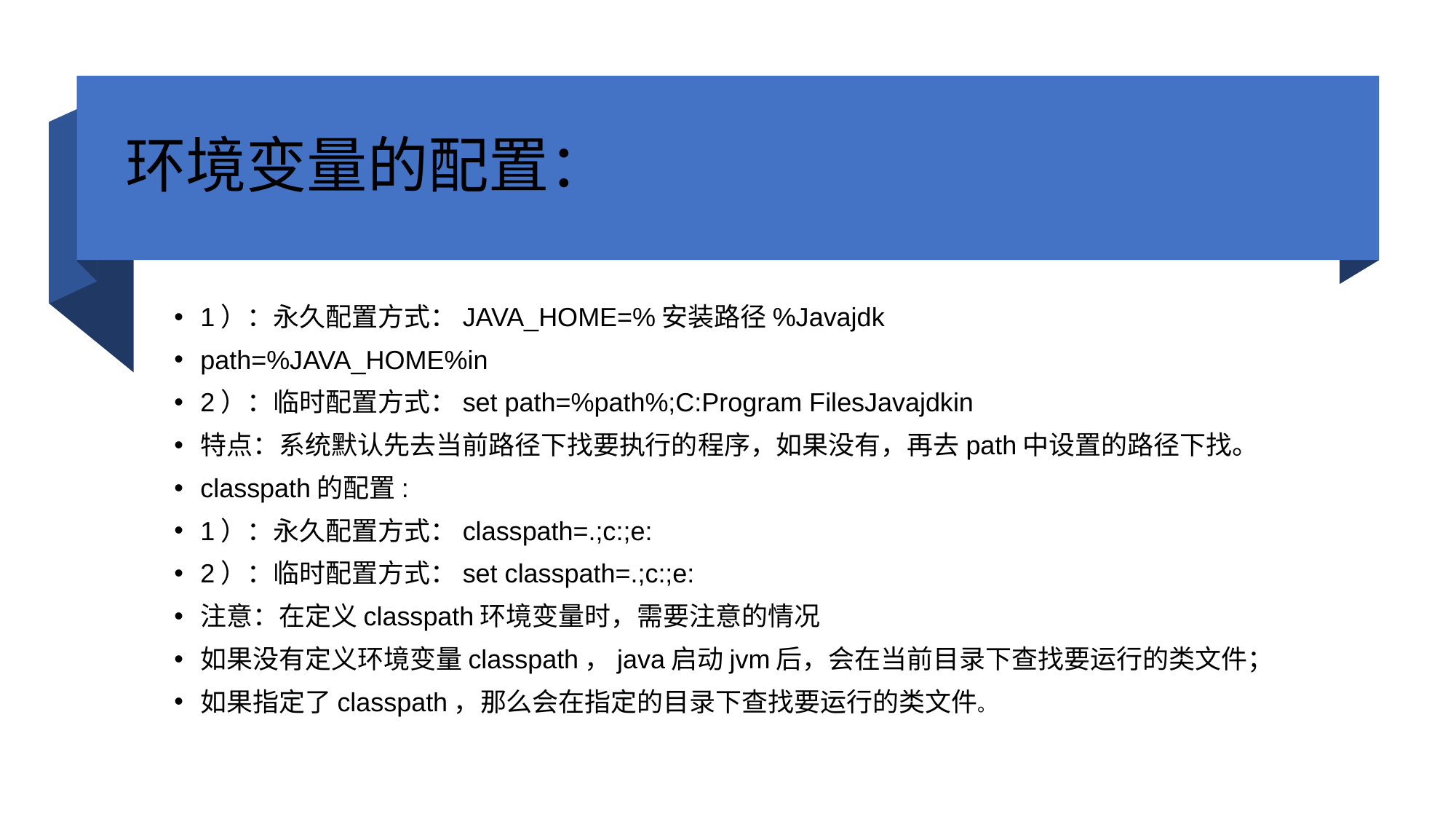

# 环境变量的配置：

1）：永久配置方式：JAVA_HOME=%安装路径%Javajdk
path=%JAVA_HOME%in
2）：临时配置方式：set path=%path%;C:Program FilesJavajdkin
特点：系统默认先去当前路径下找要执行的程序，如果没有，再去path中设置的路径下找。
classpath的配置:
1）：永久配置方式：classpath=.;c:;e:
2）：临时配置方式：set classpath=.;c:;e:
注意：在定义classpath环境变量时，需要注意的情况
如果没有定义环境变量classpath，java启动jvm后，会在当前目录下查找要运行的类文件；
如果指定了classpath，那么会在指定的目录下查找要运行的类文件。